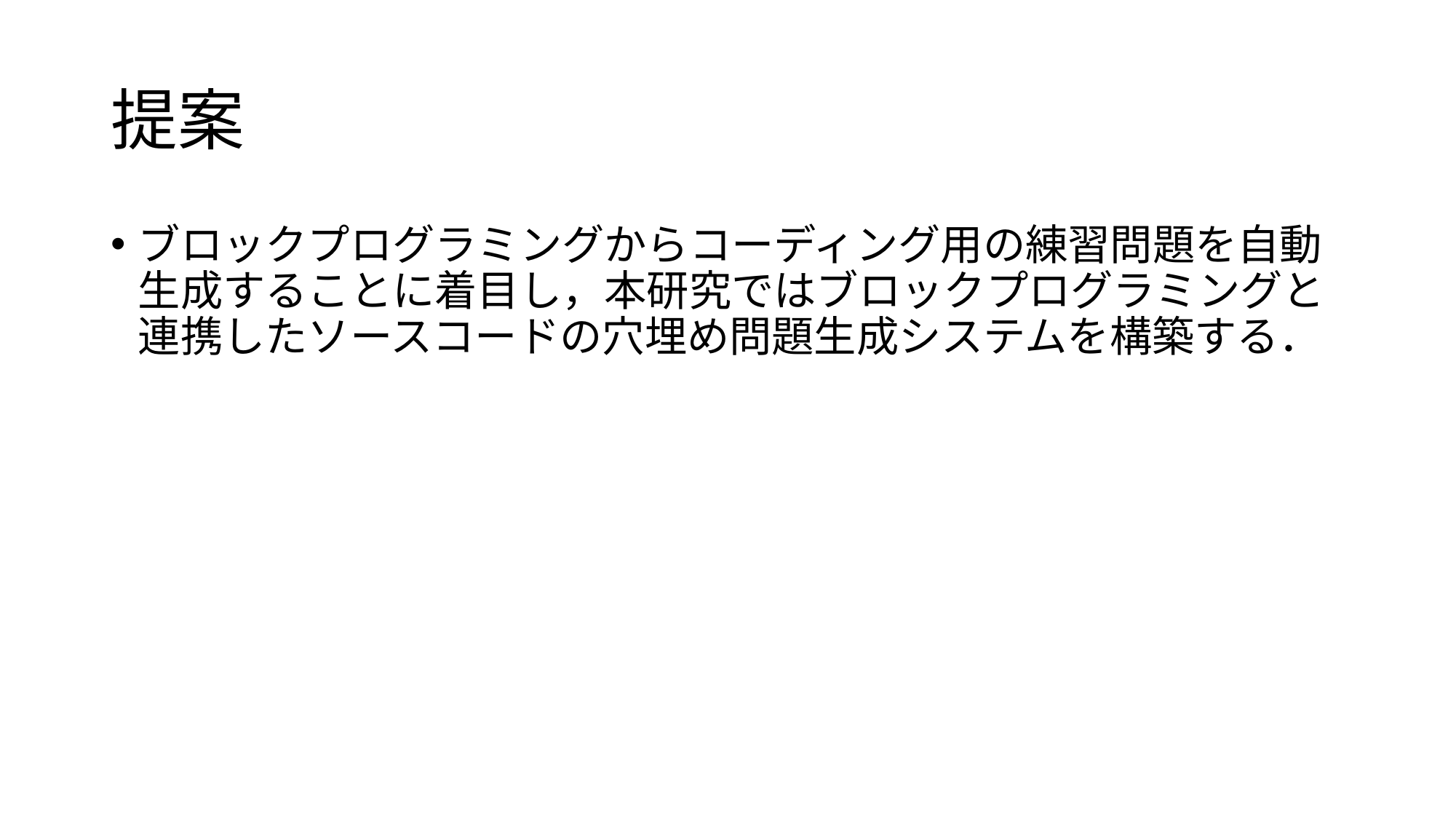

# 提案
ブロックプログラミングからコーディング用の練習問題を自動生成することに着目し，本研究ではブロックプログラミングと連携したソースコードの穴埋め問題生成システムを構築する．